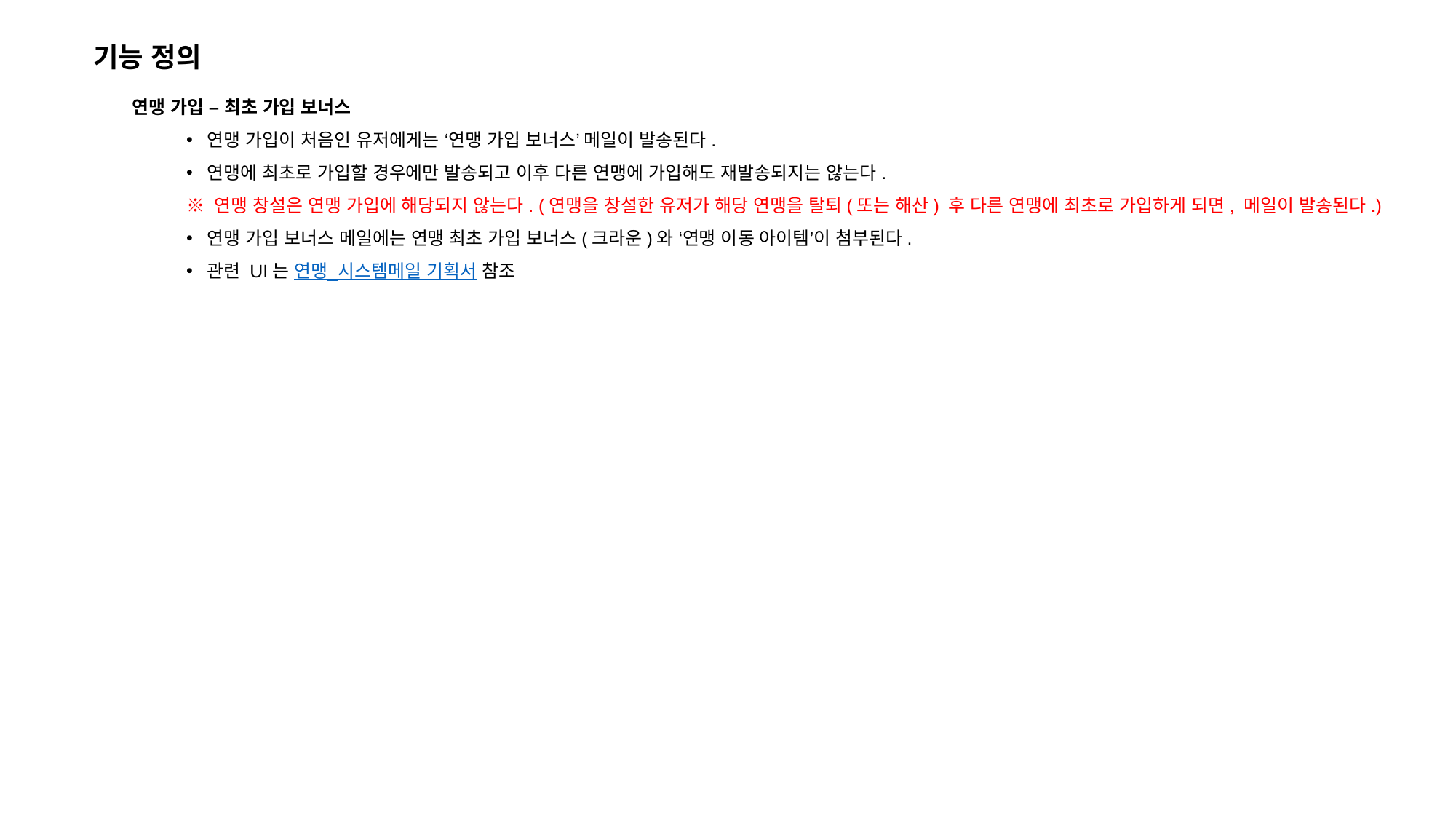

기능 정의
연맹 가입 – 최초 가입 보너스
연맹 가입이 처음인 유저에게는 ‘연맹 가입 보너스’ 메일이 발송된다.
연맹에 최초로 가입할 경우에만 발송되고 이후 다른 연맹에 가입해도 재발송되지는 않는다.
※ 연맹 창설은 연맹 가입에 해당되지 않는다. (연맹을 창설한 유저가 해당 연맹을 탈퇴(또는 해산) 후 다른 연맹에 최초로 가입하게 되면, 메일이 발송된다.)
연맹 가입 보너스 메일에는 연맹 최초 가입 보너스(크라운)와 ‘연맹 이동 아이템’이 첨부된다.
관련 UI는 연맹_시스템메일 기획서 참조